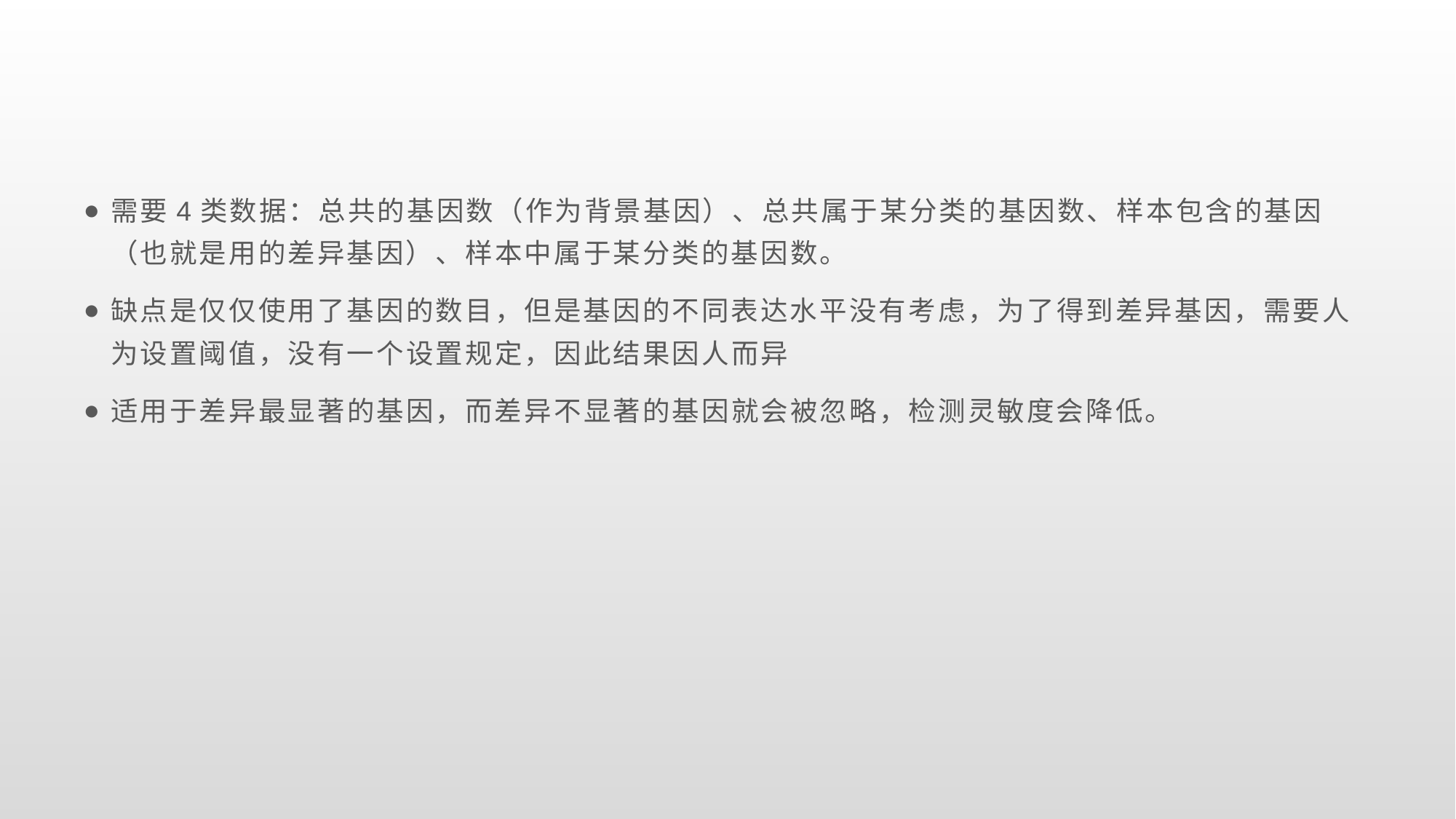

#
需要4类数据：总共的基因数（作为背景基因）、总共属于某分类的基因数、样本包含的基因（也就是用的差异基因）、样本中属于某分类的基因数。
缺点是仅仅使用了基因的数目，但是基因的不同表达水平没有考虑，为了得到差异基因，需要人为设置阈值，没有一个设置规定，因此结果因人而异
适用于差异最显著的基因，而差异不显著的基因就会被忽略，检测灵敏度会降低。